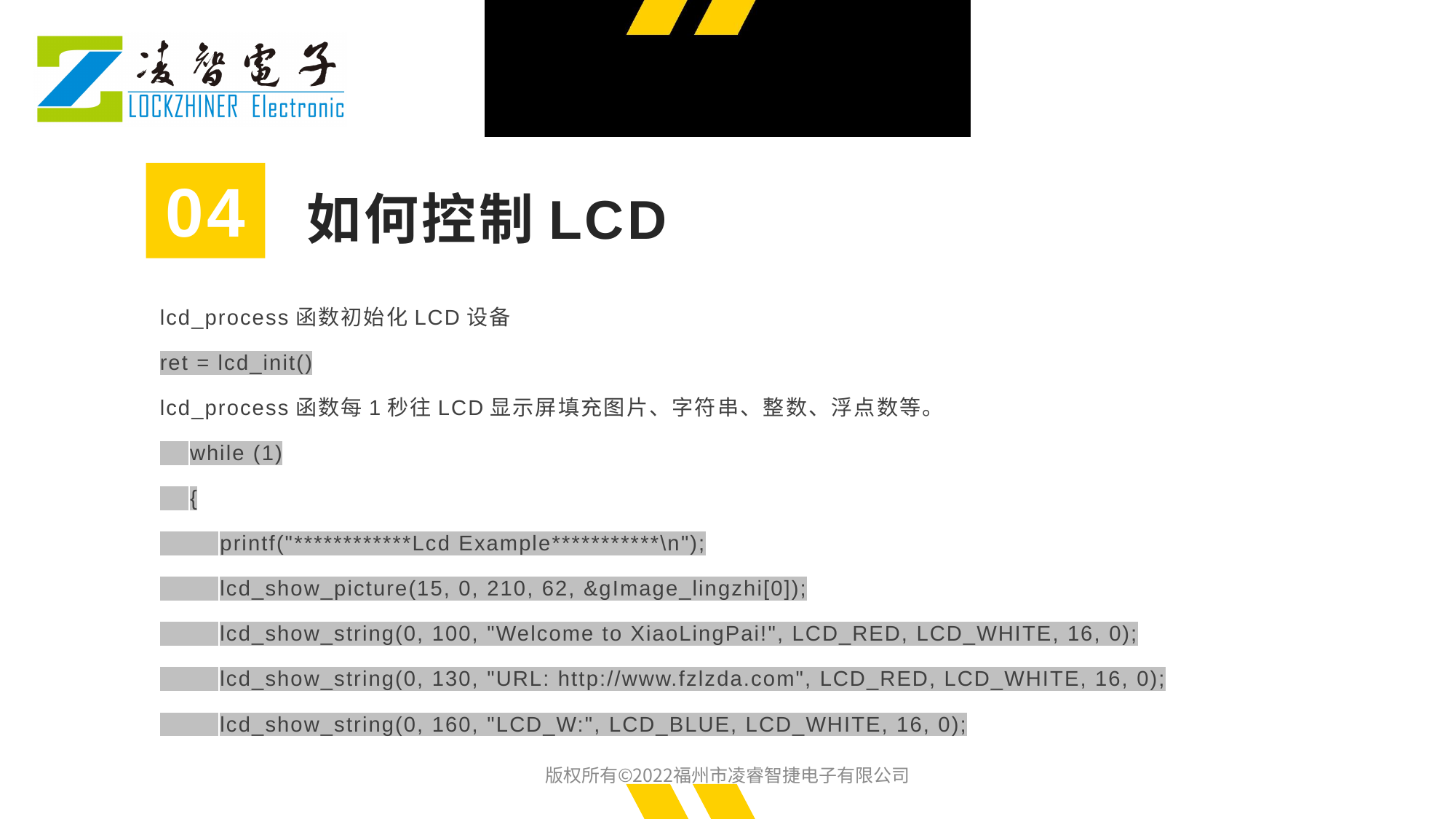

04
如何控制LCD
lcd_process函数初始化LCD设备
ret = lcd_init()
lcd_process函数每1秒往LCD显示屏填充图片、字符串、整数、浮点数等。
    while (1)
    {
        printf("************Lcd Example***********\n");
        lcd_show_picture(15, 0, 210, 62, &gImage_lingzhi[0]);
        lcd_show_string(0, 100, "Welcome to XiaoLingPai!", LCD_RED, LCD_WHITE, 16, 0);
        lcd_show_string(0, 130, "URL: http://www.fzlzda.com", LCD_RED, LCD_WHITE, 16, 0);
        lcd_show_string(0, 160, "LCD_W:", LCD_BLUE, LCD_WHITE, 16, 0);
版权所有©2022福州市凌睿智捷电子有限公司
14